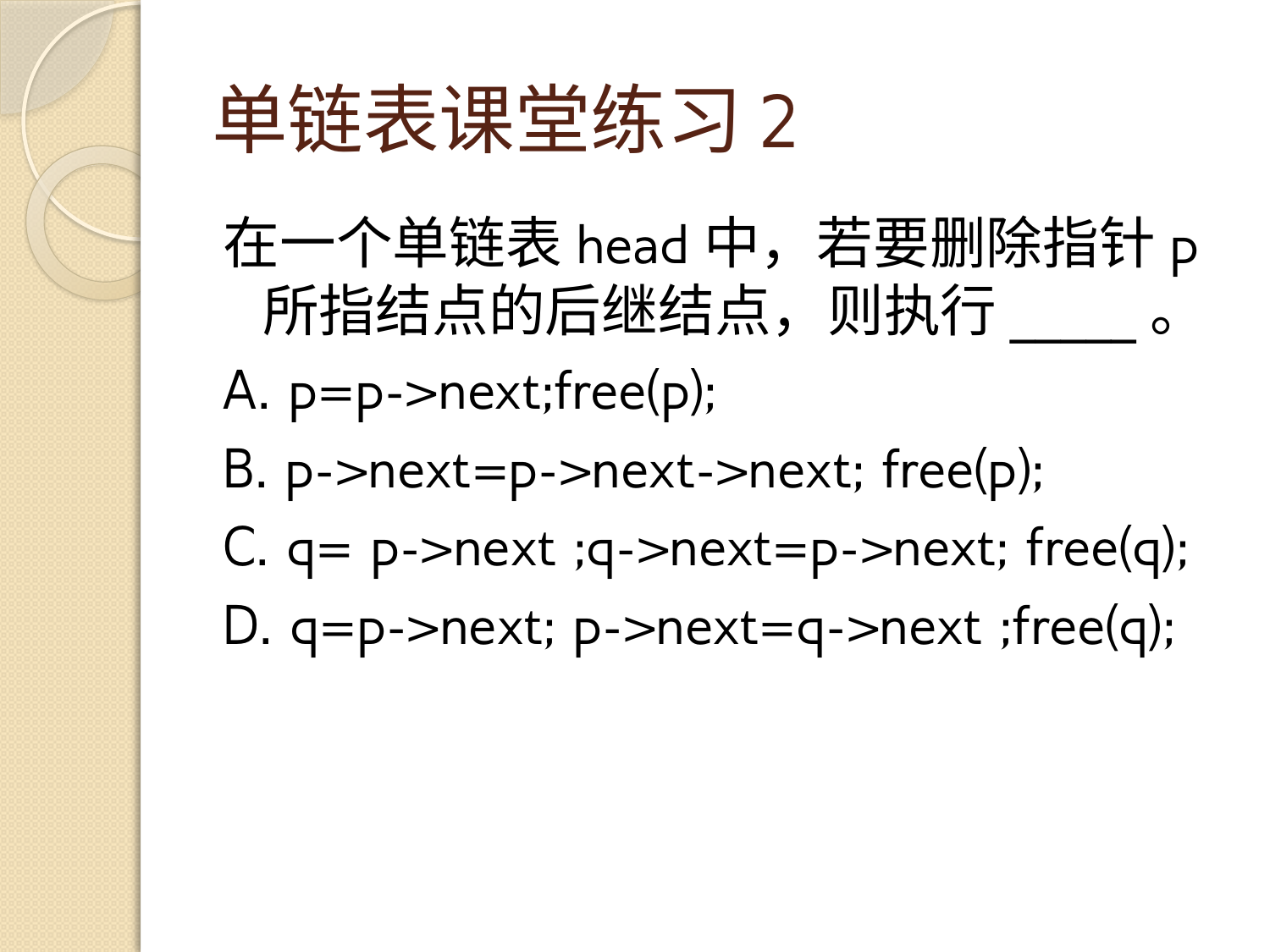

# 单链表课堂练习2
在一个单链表head中，若要删除指针p所指结点的后继结点，则执行_____。
A. p=p->next;free(p);
B. p->next=p->next->next; free(p);
C. q= p->next ;q->next=p->next; free(q);
D. q=p->next; p->next=q->next ;free(q);